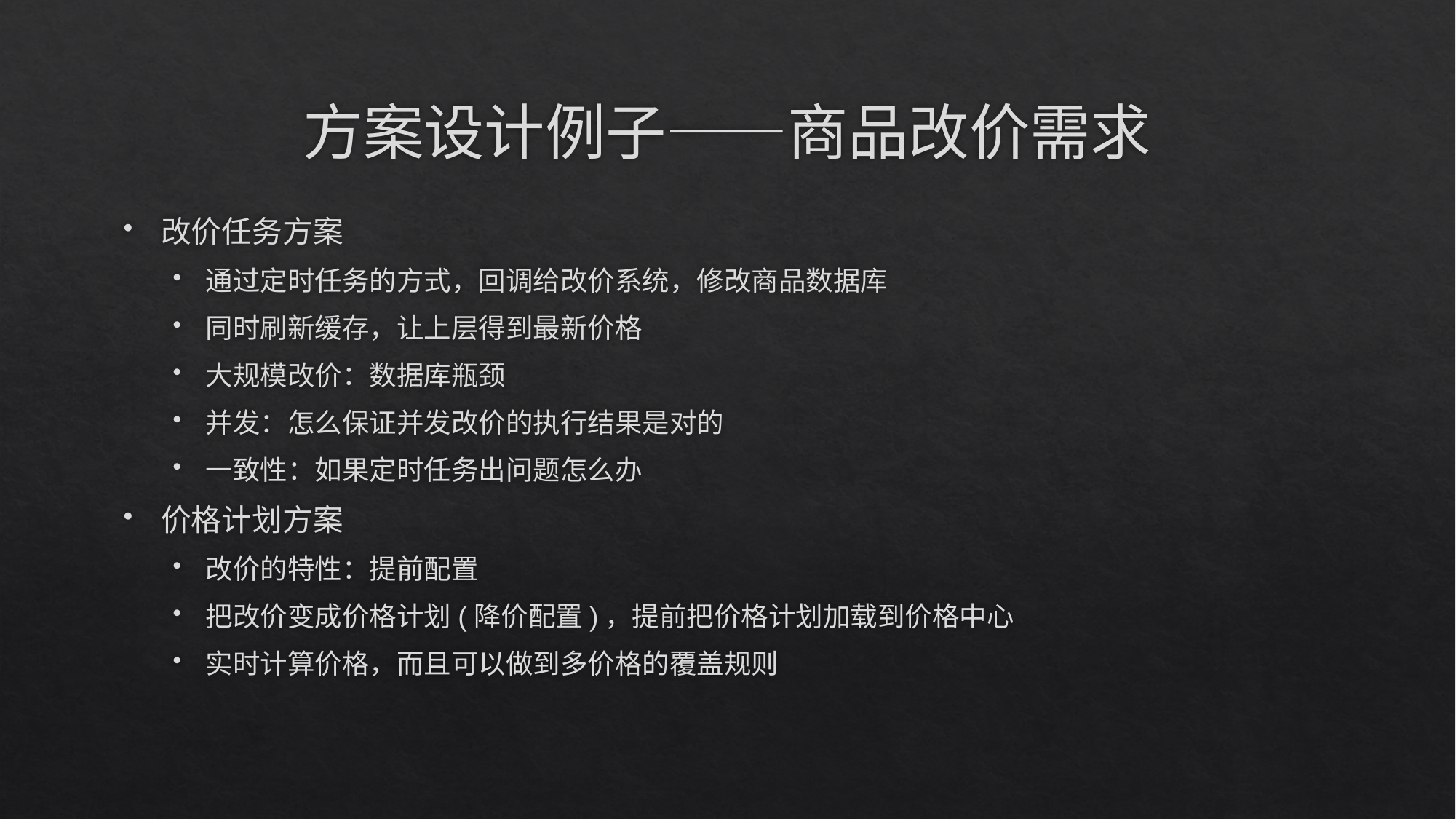

# 方案设计例子——商品改价需求
改价任务方案
通过定时任务的方式，回调给改价系统，修改商品数据库
同时刷新缓存，让上层得到最新价格
大规模改价：数据库瓶颈
并发：怎么保证并发改价的执行结果是对的
一致性：如果定时任务出问题怎么办
价格计划方案
改价的特性：提前配置
把改价变成价格计划(降价配置)，提前把价格计划加载到价格中心
实时计算价格，而且可以做到多价格的覆盖规则